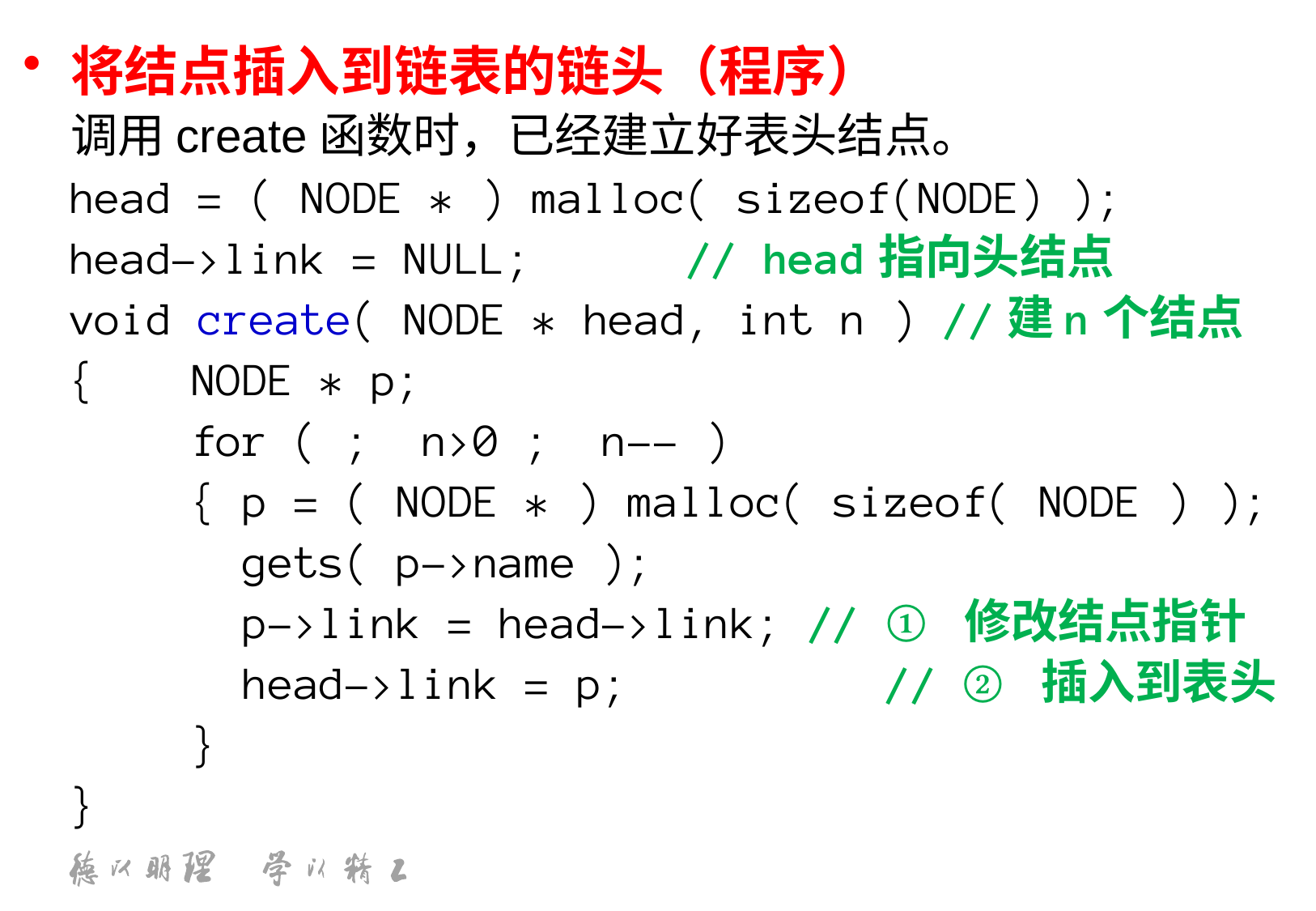

将结点插入到链表的链头（程序）
	调用create函数时，已经建立好表头结点。
	head = ( NODE * ) malloc( sizeof(NODE) );
	head->link = NULL;      // head指向头结点
	void create( NODE * head, int n ) //建n个结点
	{	NODE * p;
		for ( ;  n>0 ;  n-- )
		{ p = ( NODE * ) malloc( sizeof( NODE ) );
		  gets( p->name );
		  p->link = head->link; // ① 修改结点指针
		  head->link = p;          // ② 插入到表头
		}
	}
92